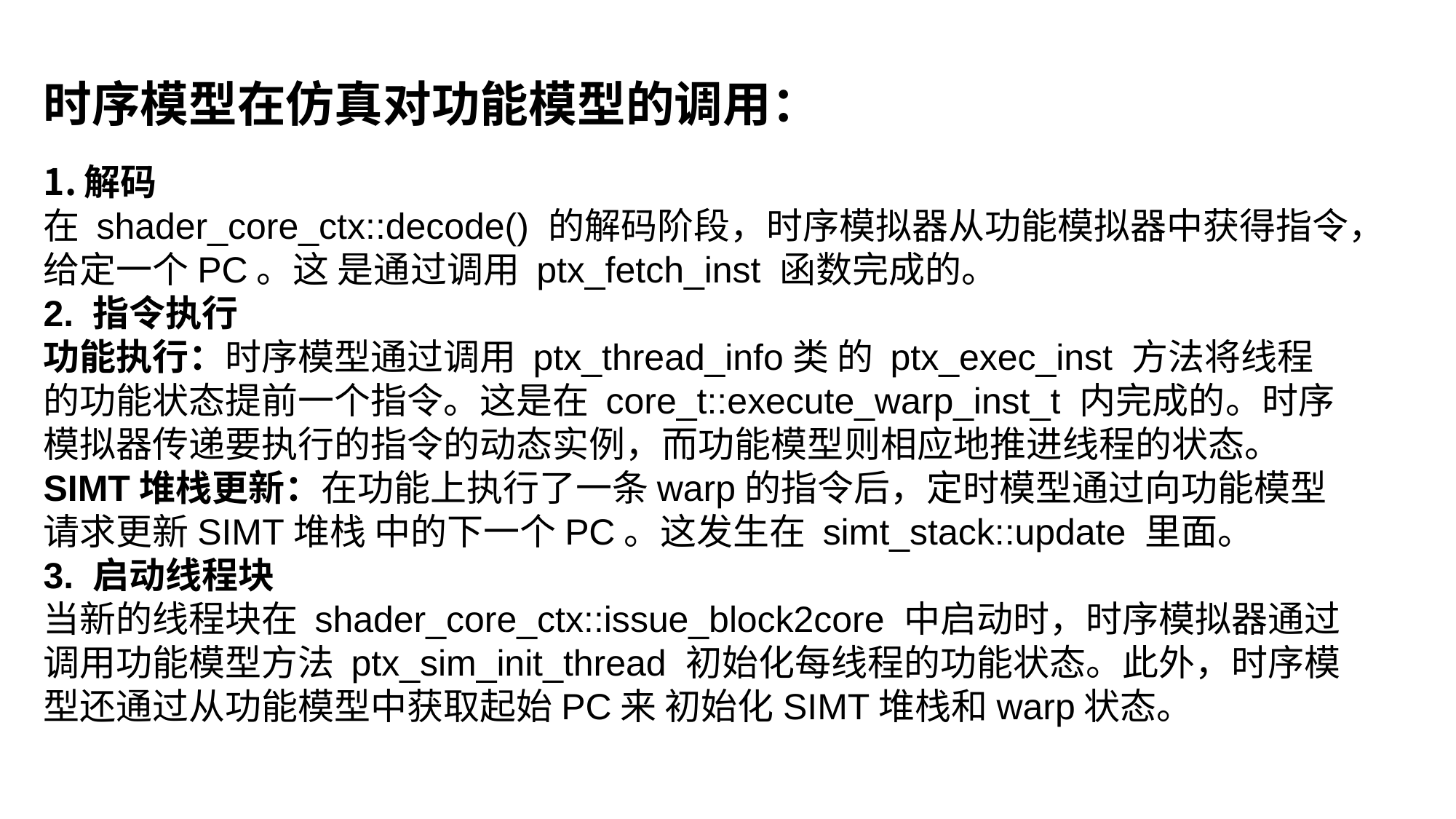

时序模型在仿真对功能模型的调用：
解码
在 shader_core_ctx::decode() 的解码阶段，时序模拟器从功能模拟器中获得指令，给定一个PC。这 是通过调用 ptx_fetch_inst 函数完成的。
2. 指令执行
功能执行：时序模型通过调用 ptx_thread_info类 的 ptx_exec_inst 方法将线程的功能状态提前一个指令。这是在 core_t::execute_warp_inst_t 内完成的。时序模拟器传递要执行的指令的动态实例，而功能模型则相应地推进线程的状态。
SIMT堆栈更新：在功能上执行了一条warp的指令后，定时模型通过向功能模型请求更新SIMT堆栈 中的下一个PC。这发生在 simt_stack::update 里面。
3. 启动线程块
当新的线程块在 shader_core_ctx::issue_block2core 中启动时，时序模拟器通过调用功能模型方法 ptx_sim_init_thread 初始化每线程的功能状态。此外，时序模型还通过从功能模型中获取起始PC来 初始化SIMT堆栈和warp状态。